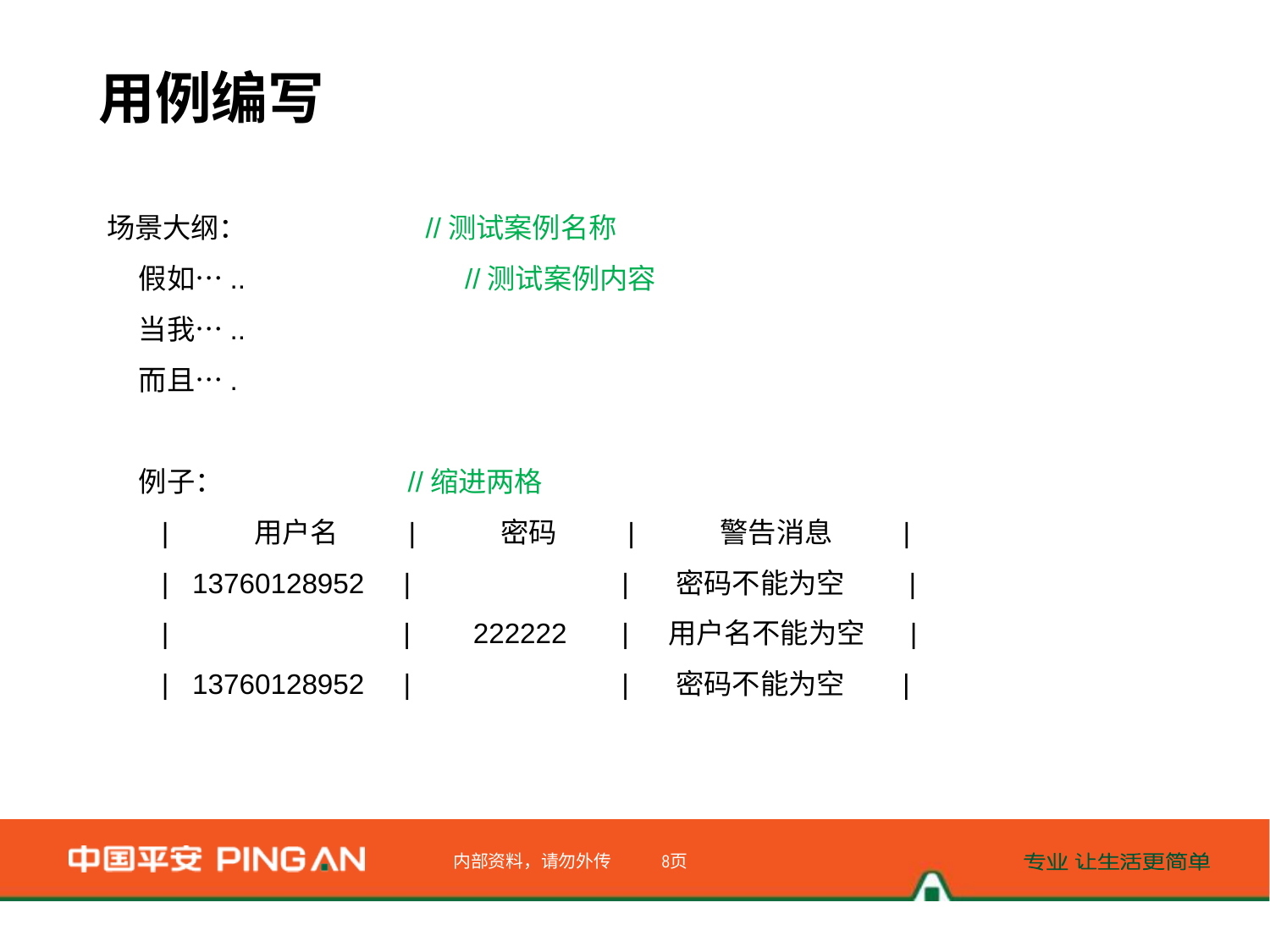

用例编写
场景大纲：                           //测试案例名称
    假如…..                            //测试案例内容
    当我…..
    而且….

    例子：                            //缩进两格
       |          用户名          |          密码          |          警告消息          |
       |   13760128952     |                           |     密码不能为空         |
       |                              |        222222       |    用户名不能为空      |
       |   13760128952     |                           |     密码不能为空        |